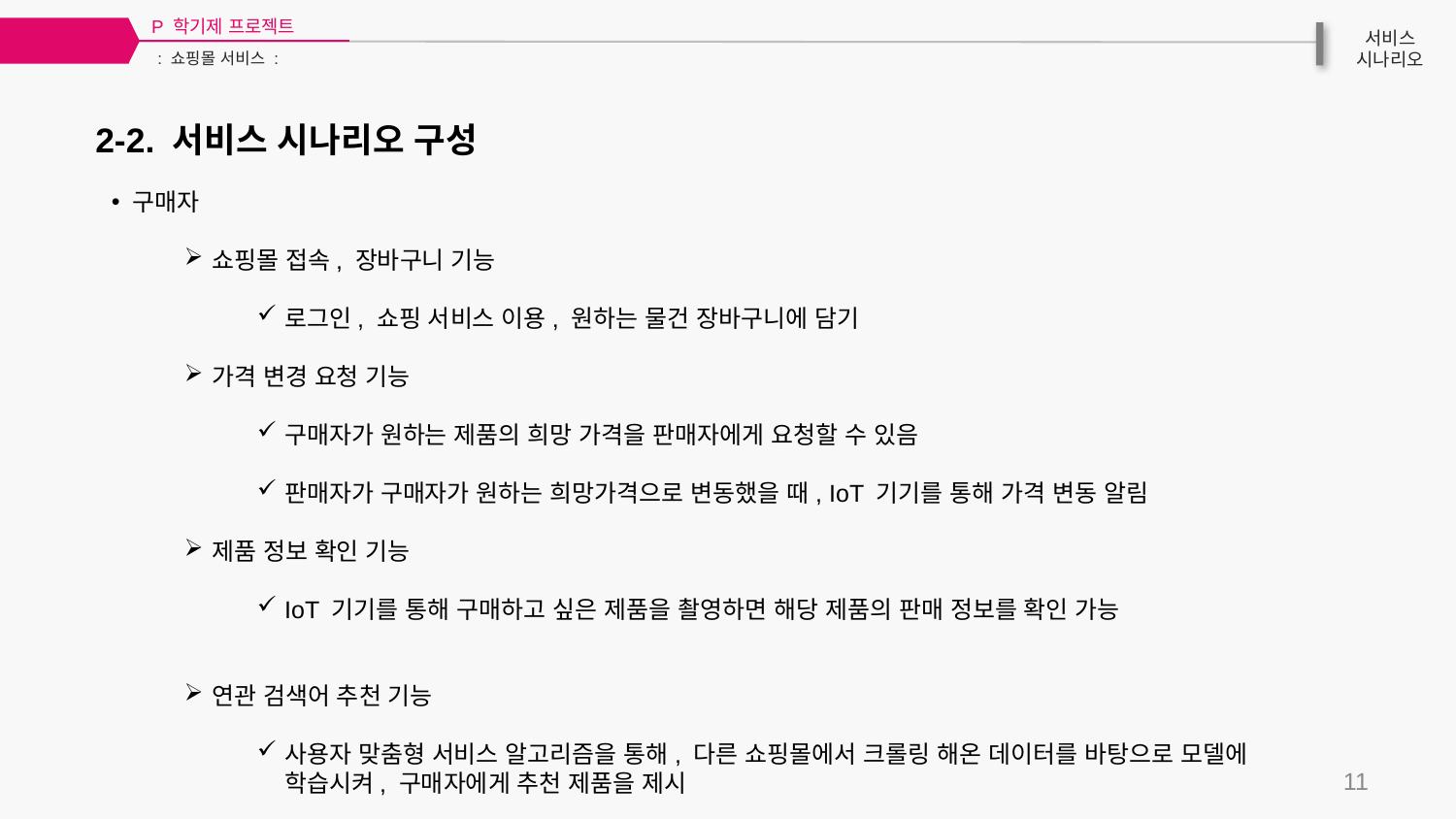

P 학기제 프로젝트

02
서비스
시나리오

: 쇼핑몰 서비스 :
2-2. 서비스 시나리오 구성
 구매자

쇼핑몰 접속, 장바구니 기능

로그인, 쇼핑 서비스 이용, 원하는 물건 장바구니에 담기

가격 변경 요청 기능

구매자가 원하는 제품의 희망 가격을 판매자에게 요청할 수 있음

판매자가 구매자가 원하는 희망가격으로 변동했을 때, IoT 기기를 통해 가격 변동 알림

제품 정보 확인 기능

IoT 기기를 통해 구매하고 싶은 제품을 촬영하면 해당 제품의 판매 정보를 확인 가능

연관 검색어 추천 기능

사용자 맞춤형 서비스 알고리즘을 통해, 다른 쇼핑몰에서 크롤링 해온 데이터를 바탕으로 모델에 학습시켜, 구매자에게 추천 제품을 제시
11